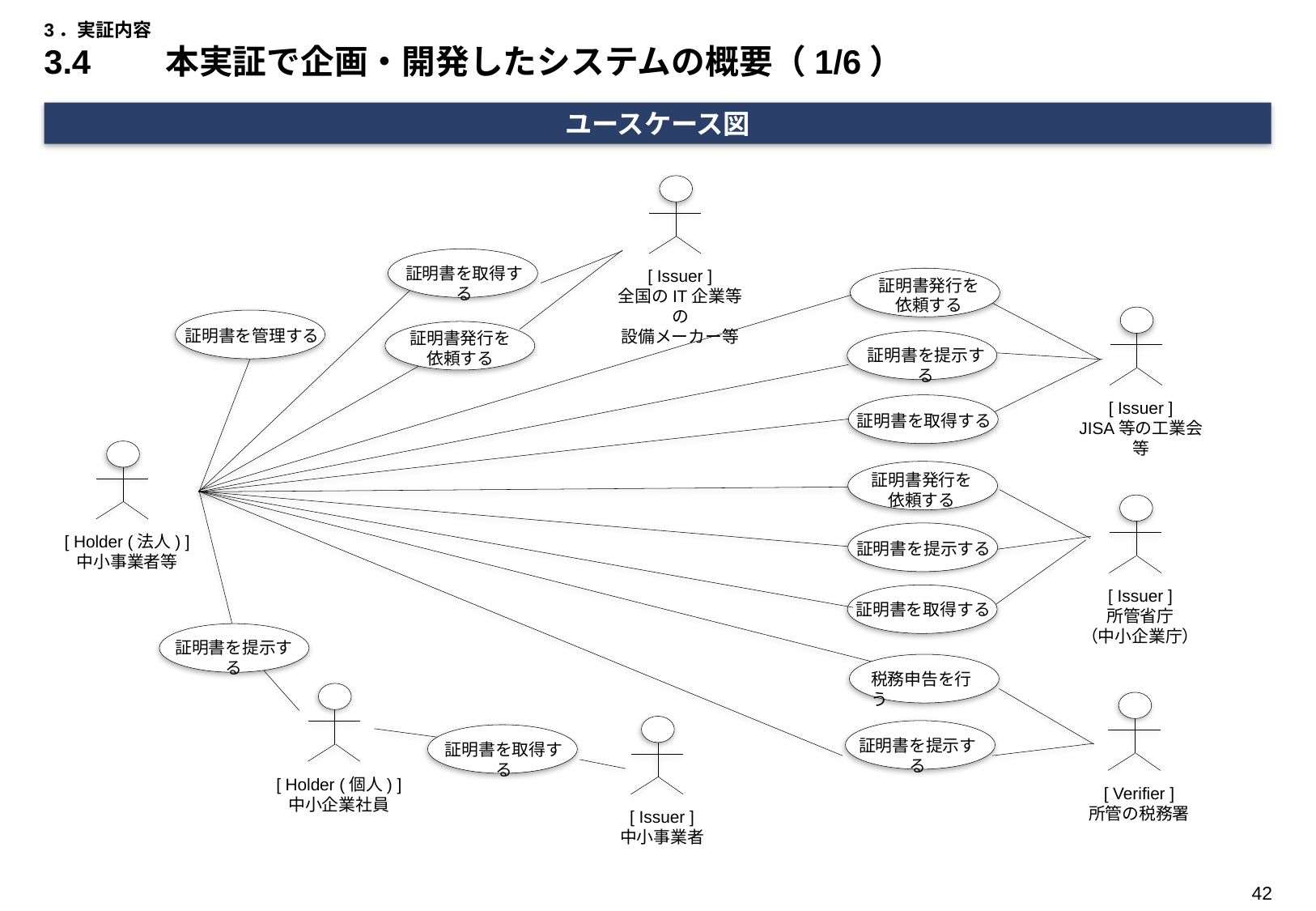

# 3．実証内容 3.4	本実証で企画・開発したシステムの概要（1/6）
ユースケース図

[ Issuer ]
全国のIT企業等の
設備メーカー等

証明書を取得する

証明書発行を
依頼する

[ Issuer ]
JISA等の工業会等

証明書を管理する
証明書発行を
依頼する

証明書を提示する

証明書を取得する

[ Holder (法人) ]
中小事業者等

証明書発行を
依頼する

[ Issuer ]
所管省庁
（中小企業庁）

証明書を提示する

証明書を取得する

証明書を提示する

税務申告を行う

[ Holder (個人) ]
中小企業社員

[ Verifier ]
所管の税務署

[ Issuer ]
中小事業者

証明書を提示する

証明書を取得する